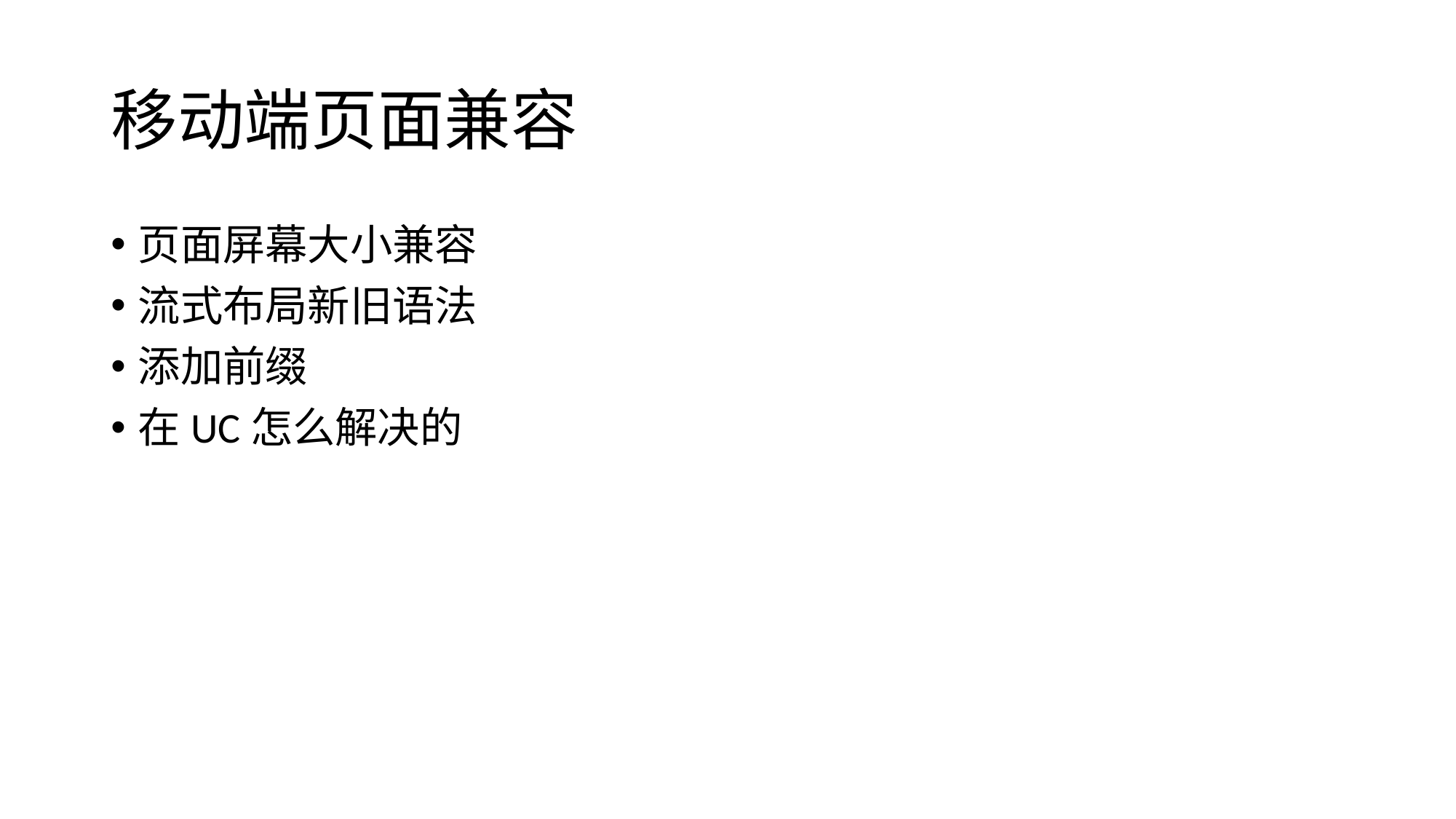

# 移动端页面兼容
页面屏幕大小兼容
流式布局新旧语法
添加前缀
在UC怎么解决的